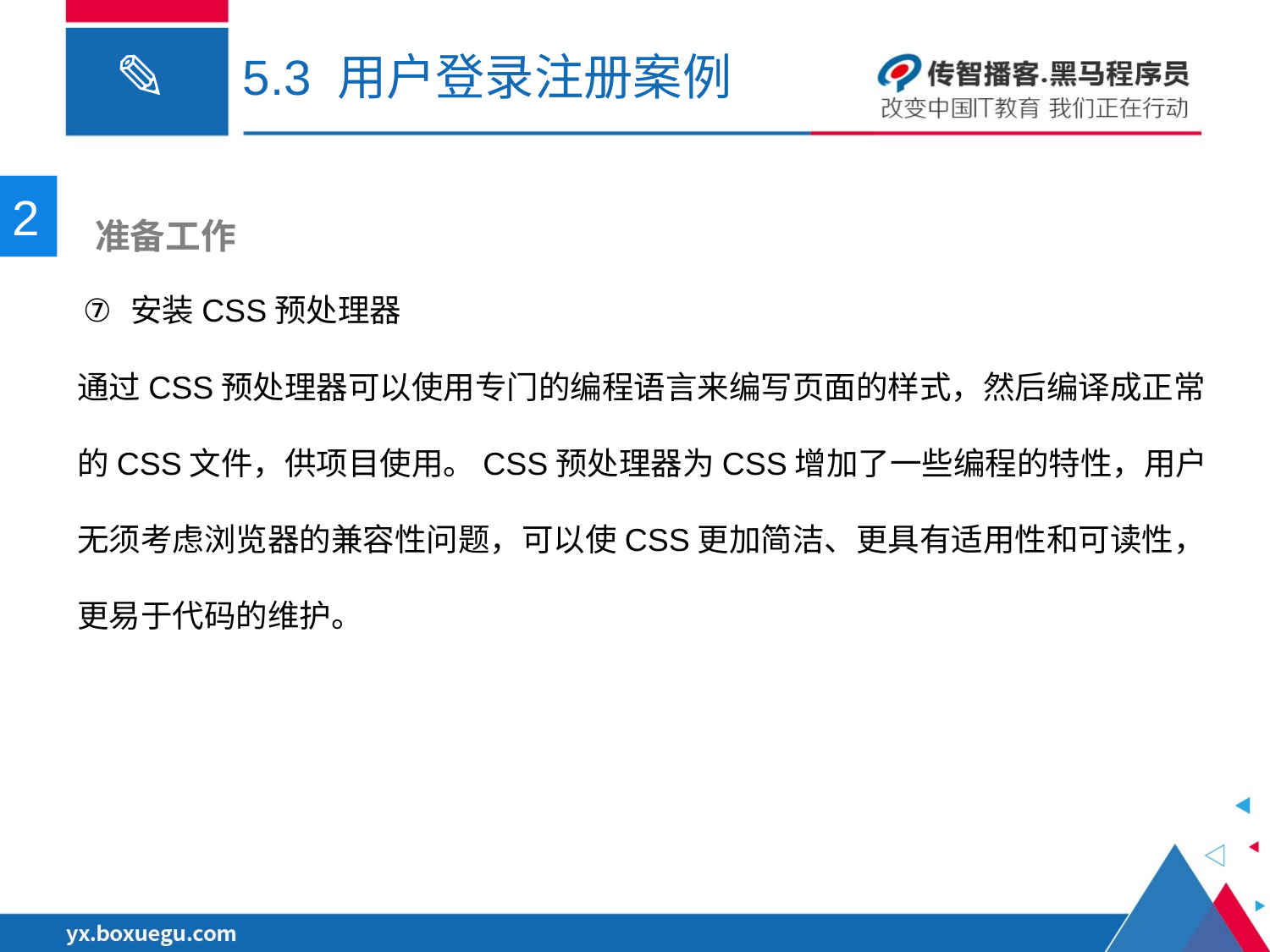

# 5.3 用户登录注册案例

2
  准备工作
安装CSS预处理器
通过CSS预处理器可以使用专门的编程语言来编写页面的样式，然后编译成正常的CSS文件，供项目使用。CSS预处理器为CSS增加了一些编程的特性，用户无须考虑浏览器的兼容性问题，可以使CSS更加简洁、更具有适用性和可读性，更易于代码的维护。